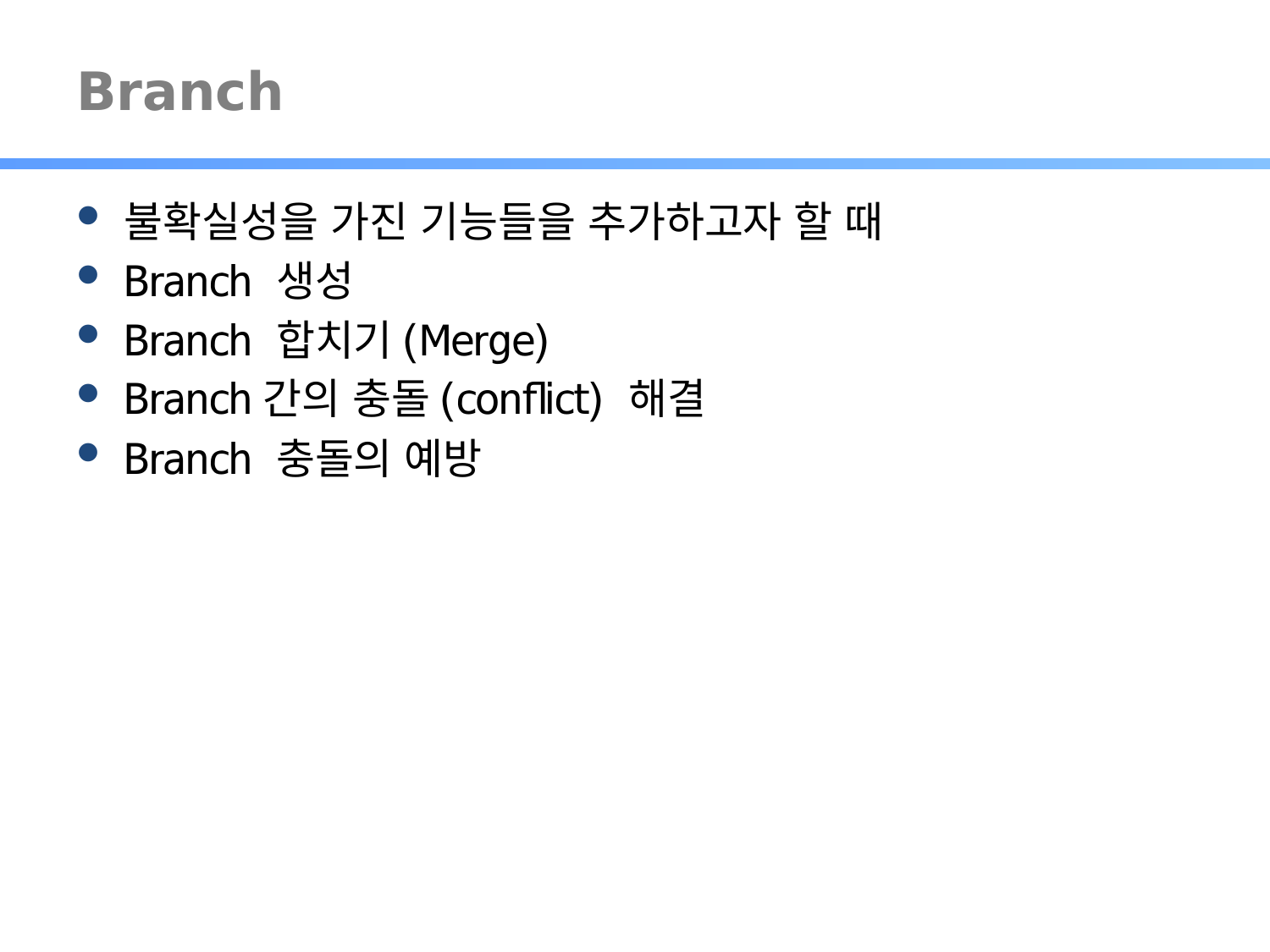

# Branch
불확실성을 가진 기능들을 추가하고자 할 때
Branch 생성
Branch 합치기(Merge)
Branch간의 충돌(conflict) 해결
Branch 충돌의 예방